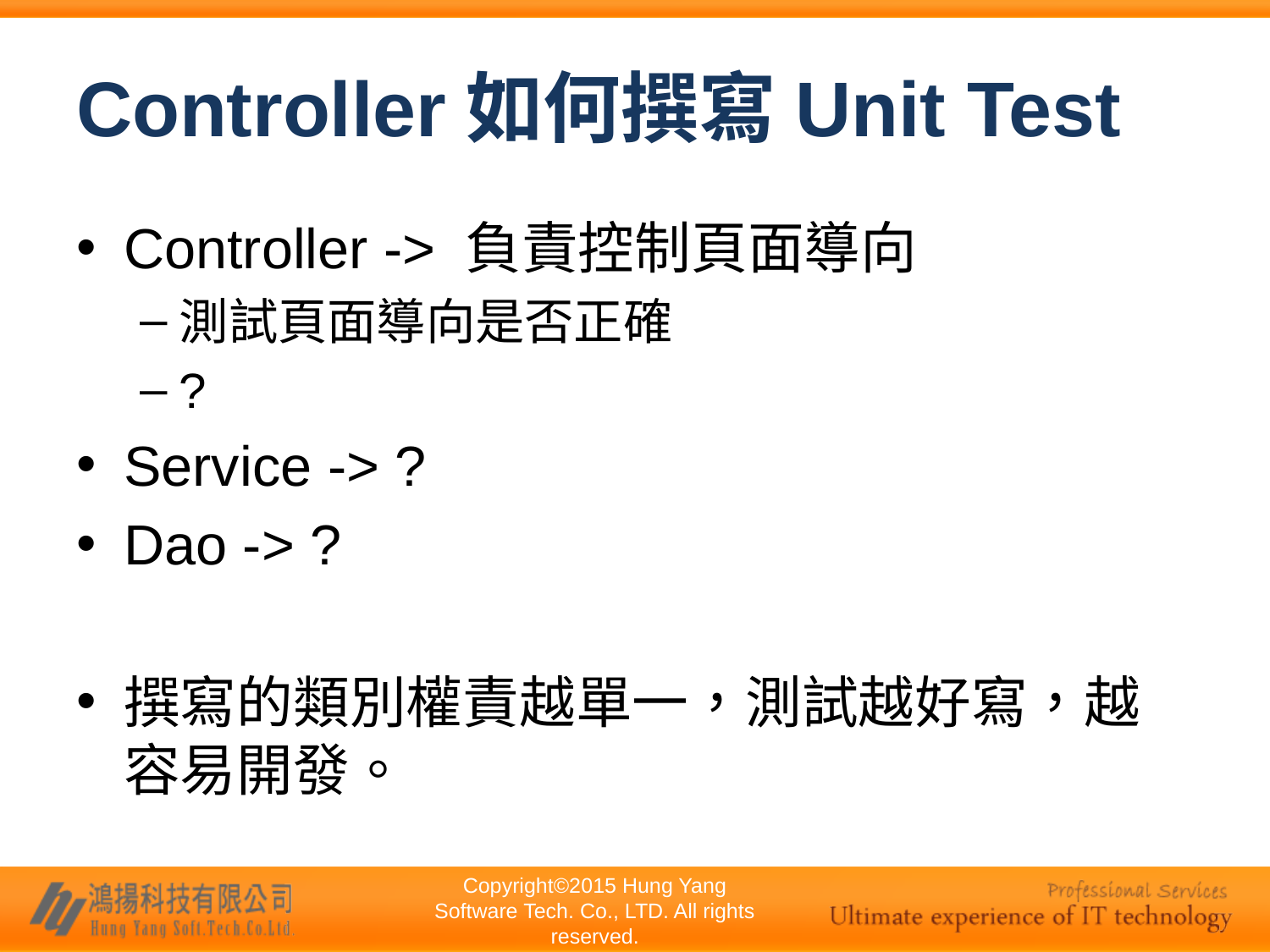

# Controller如何撰寫Unit Test
Controller -> 負責控制頁面導向
測試頁面導向是否正確
?
Service -> ?
Dao -> ?

撰寫的類別權責越單一，測試越好寫，越容易開發。